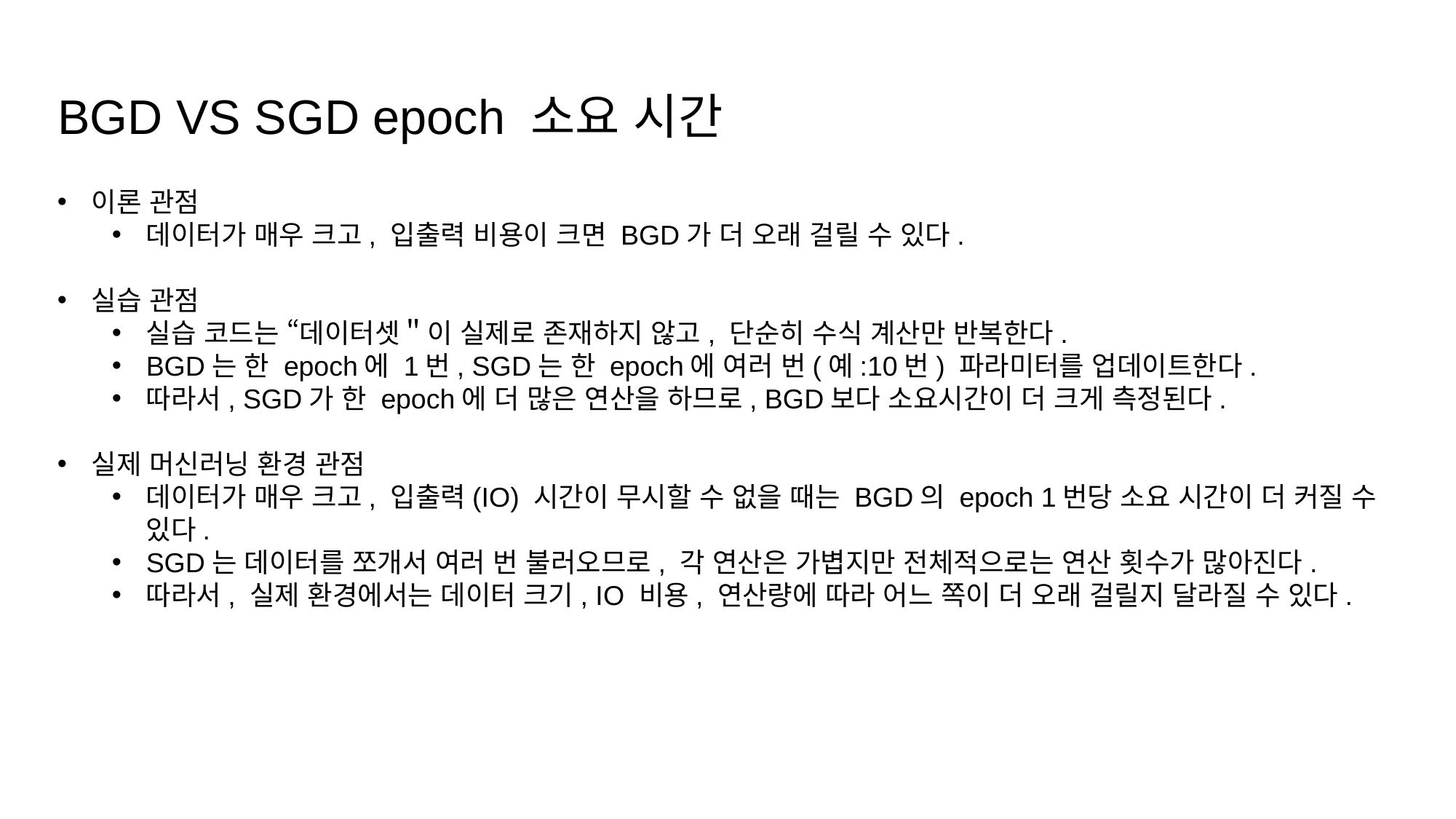

# BGD VS SGD epoch 소요 시간
이론 관점
데이터가 매우 크고, 입출력 비용이 크면 BGD가 더 오래 걸릴 수 있다.

실습 관점
실습 코드는 “데이터셋＂이 실제로 존재하지 않고, 단순히 수식 계산만 반복한다.
BGD는 한 epoch에 1번, SGD는 한 epoch에 여러 번(예:10번) 파라미터를 업데이트한다.
따라서, SGD가 한 epoch에 더 많은 연산을 하므로, BGD보다 소요시간이 더 크게 측정된다.

실제 머신러닝 환경 관점
데이터가 매우 크고, 입출력(IO) 시간이 무시할 수 없을 때는 BGD의 epoch 1번당 소요 시간이 더 커질 수 있다.
SGD는 데이터를 쪼개서 여러 번 불러오므로, 각 연산은 가볍지만 전체적으로는 연산 횟수가 많아진다.
따라서, 실제 환경에서는 데이터 크기, IO 비용, 연산량에 따라 어느 쪽이 더 오래 걸릴지 달라질 수 있다.